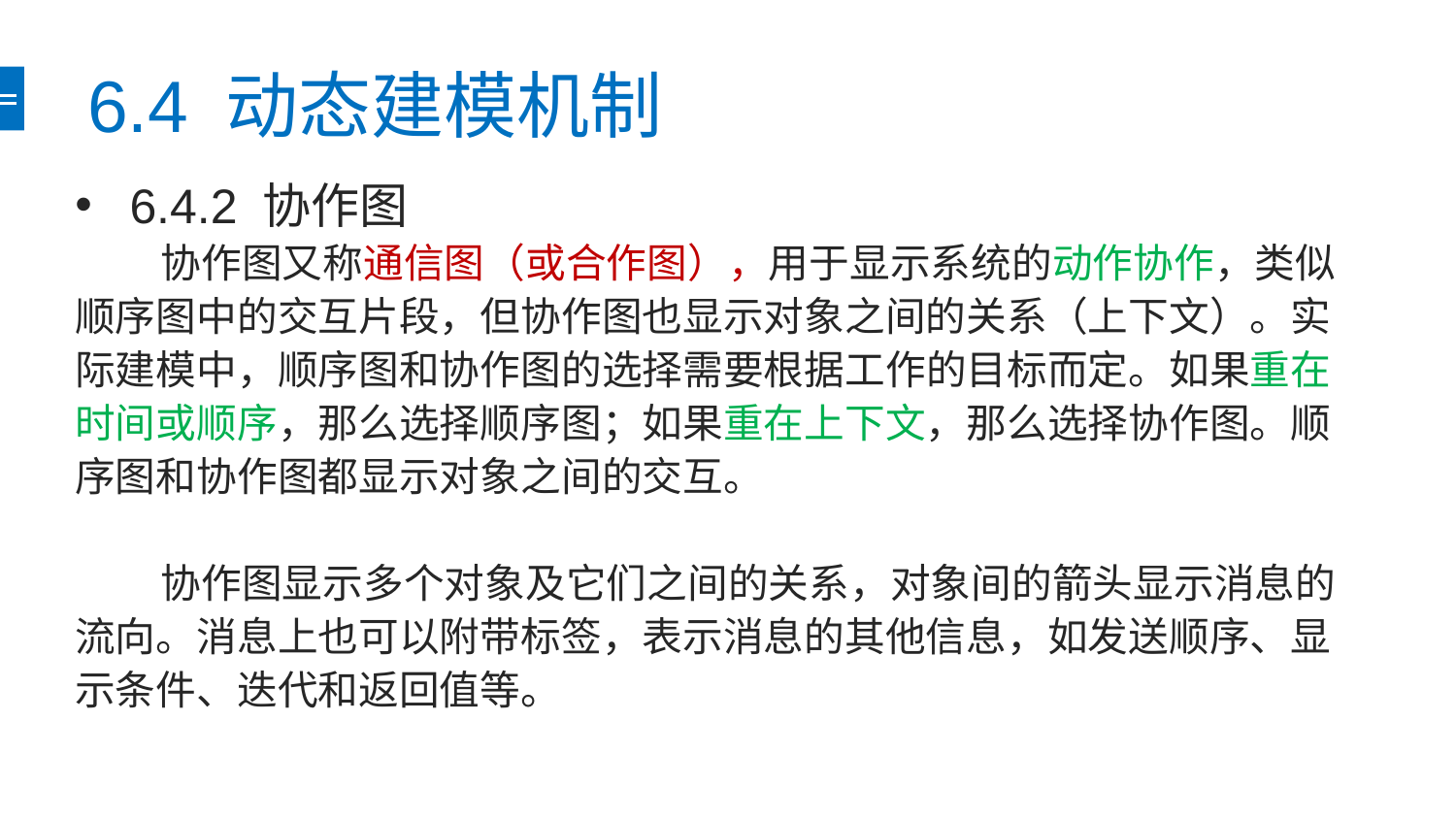

# 6.4 动态建模机制
6.4.2 协作图
协作图又称通信图（或合作图），用于显示系统的动作协作，类似顺序图中的交互片段，但协作图也显示对象之间的关系（上下文）。实际建模中，顺序图和协作图的选择需要根据工作的目标而定。如果重在时间或顺序，那么选择顺序图；如果重在上下文，那么选择协作图。顺序图和协作图都显示对象之间的交互。

协作图显示多个对象及它们之间的关系，对象间的箭头显示消息的流向。消息上也可以附带标签，表示消息的其他信息，如发送顺序、显示条件、迭代和返回值等。